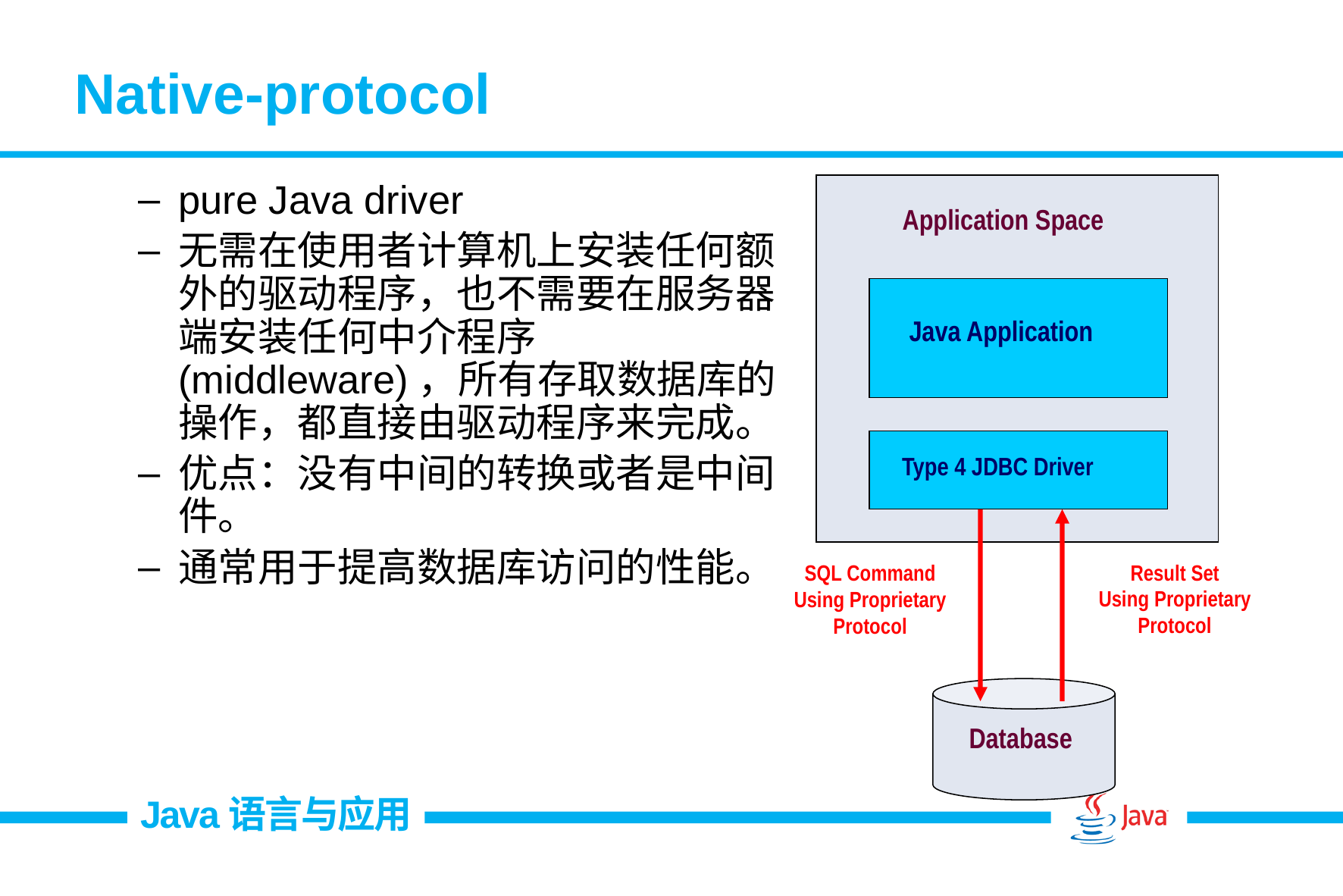

# Native-protocol
pure Java driver
无需在使用者计算机上安装任何额外的驱动程序，也不需要在服务器端安装任何中介程序(middleware)，所有存取数据库的操作，都直接由驱动程序来完成。
优点：没有中间的转换或者是中间件。
通常用于提高数据库访问的性能。

Application Space

Java Application

Type 4 JDBC Driver

Result Set
Using Proprietary
Protocol
SQL Command
Using Proprietary
Protocol

Database